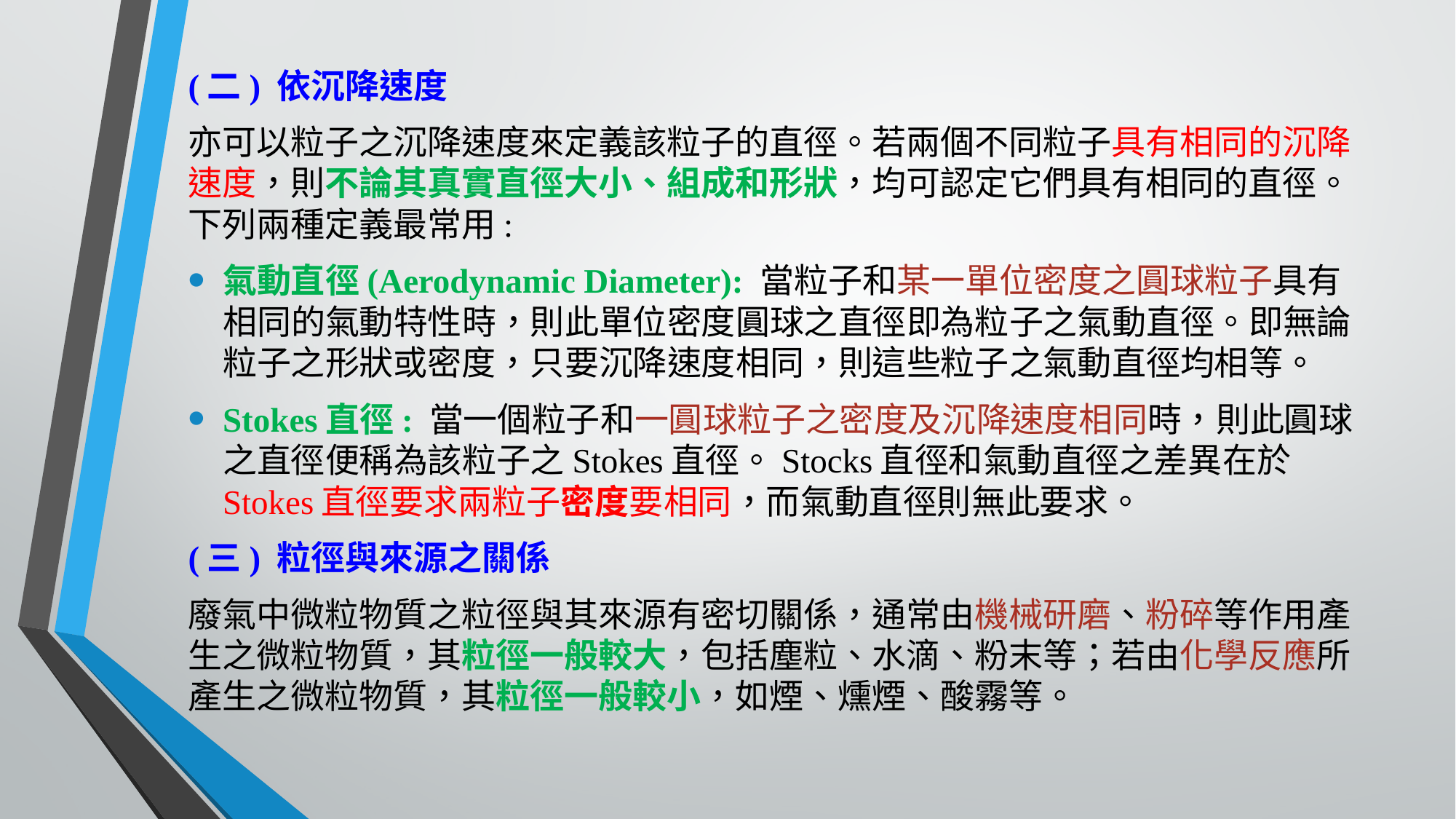

(二) 依沉降速度
亦可以粒子之沉降速度來定義該粒子的直徑。若兩個不同粒子具有相同的沉降速度，則不論其真實直徑大小、組成和形狀，均可認定它們具有相同的直徑。下列兩種定義最常用:
氣動直徑(Aerodynamic Diameter): 當粒子和某一單位密度之圓球粒子具有相同的氣動特性時，則此單位密度圓球之直徑即為粒子之氣動直徑。即無論粒子之形狀或密度，只要沉降速度相同，則這些粒子之氣動直徑均相等。
Stokes直徑: 當一個粒子和一圓球粒子之密度及沉降速度相同時，則此圓球之直徑便稱為該粒子之Stokes直徑。Stocks直徑和氣動直徑之差異在於Stokes直徑要求兩粒子密度要相同，而氣動直徑則無此要求。
(三) 粒徑與來源之關係
廢氣中微粒物質之粒徑與其來源有密切關係，通常由機械研磨、粉碎等作用產生之微粒物質，其粒徑一般較大，包括塵粒、水滴、粉末等；若由化學反應所產生之微粒物質，其粒徑一般較小，如煙、燻煙、酸霧等。